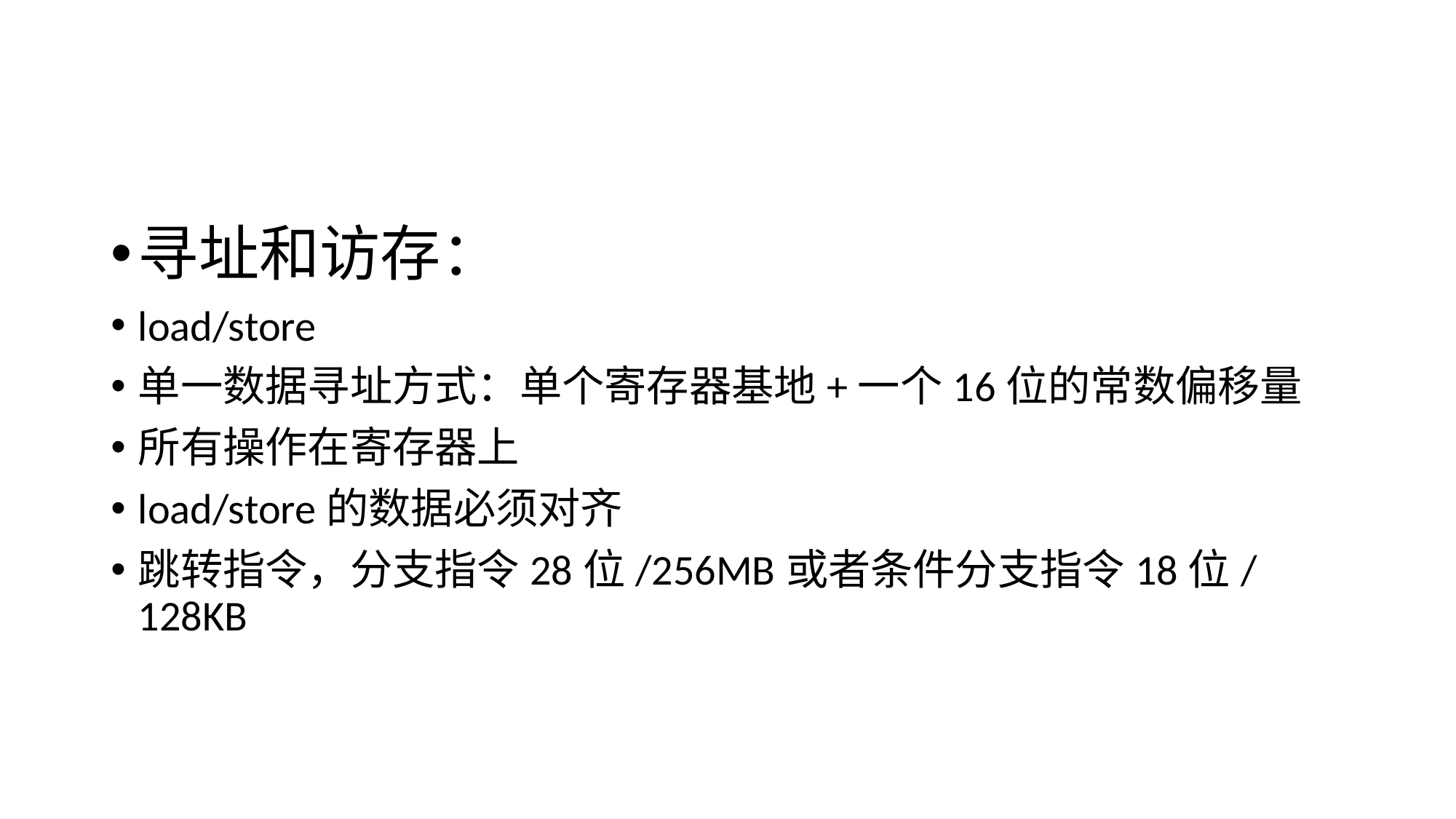

#
寻址和访存：
load/store
单一数据寻址方式：单个寄存器基地+一个16位的常数偏移量
所有操作在寄存器上
load/store的数据必须对齐
跳转指令，分支指令28位/256MB或者条件分支指令18位/128KB